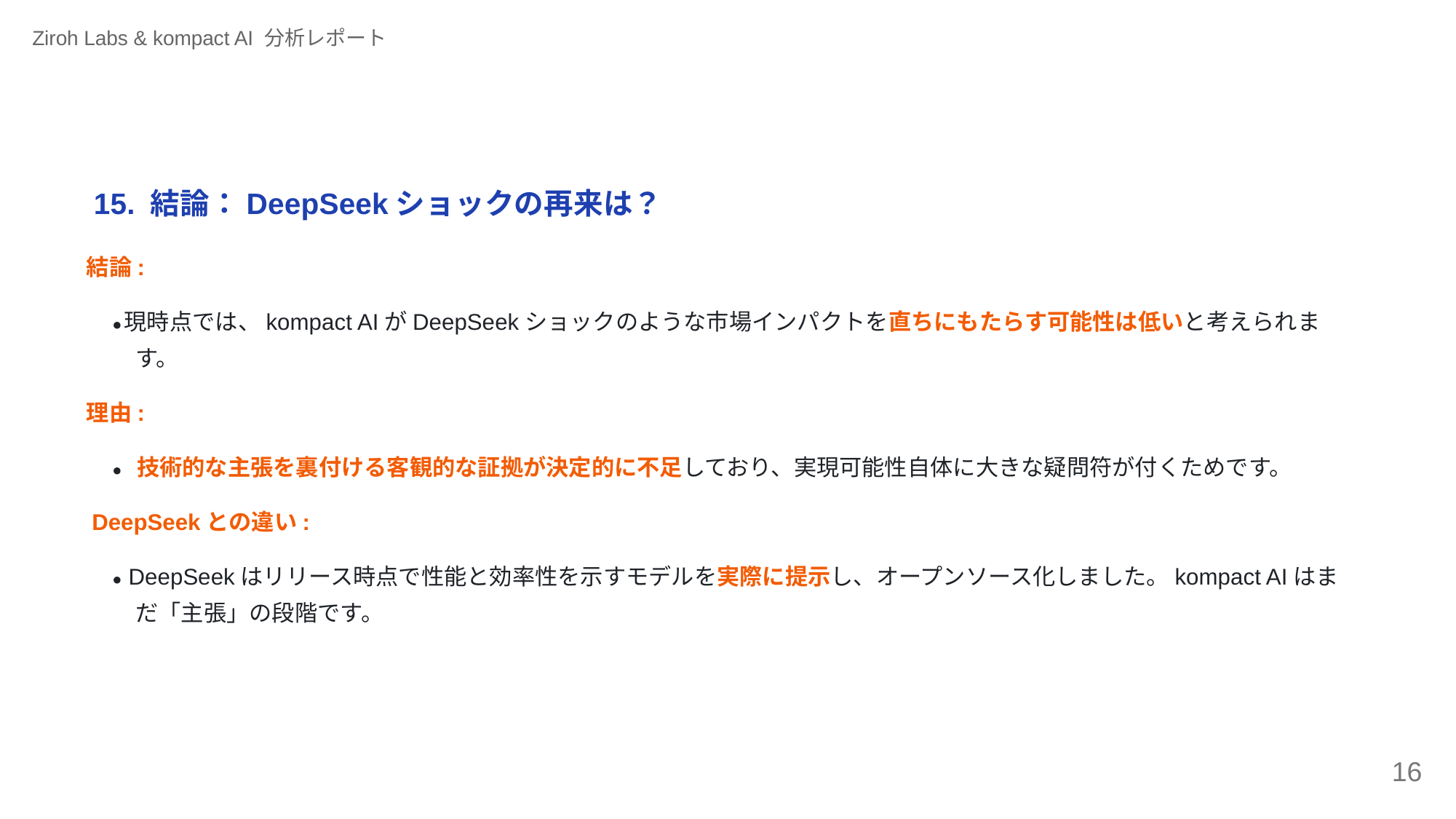

Ziroh Labs & kompact AI 分析レポート
15. 結論：DeepSeekショックの再来は？
結論:
現時点では、kompact AIがDeepSeekショックのような市場インパクトを直ちにもたらす可能性は低いと考えられま

す。
理由:
技術的な主張を裏付ける客観的な証拠が決定的に不⾜しており、実現可能性⾃体に⼤きな疑問符が付くためです。

DeepSeekとの違い:
DeepSeekはリリース時点で性能と効率性を⽰すモデルを実際に提⽰し、オープンソース化しました。kompact AIはま

だ「主張」の段階です。
16